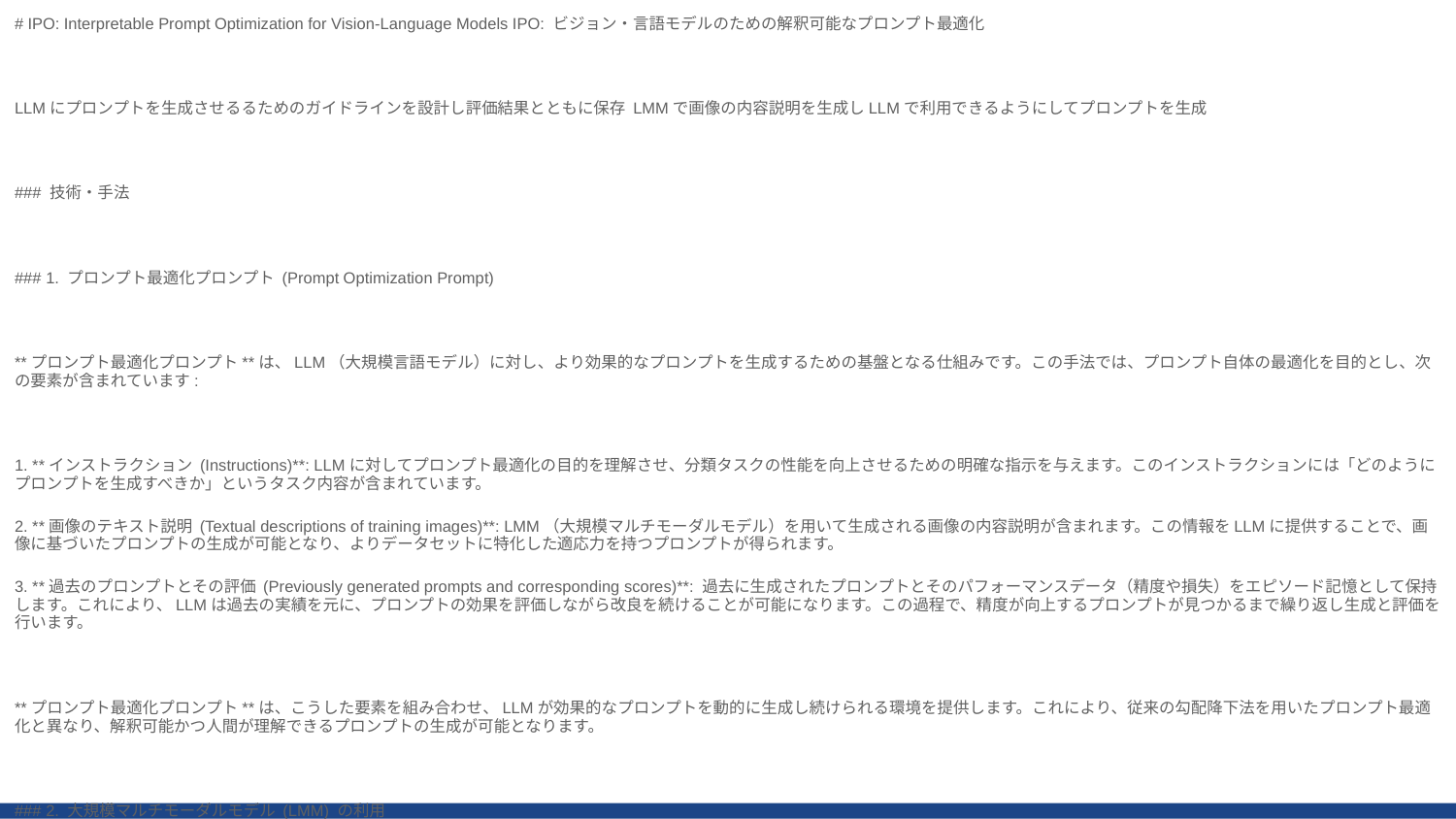

# IPO: Interpretable Prompt Optimization for Vision-Language Models IPO: ビジョン・言語モデルのための解釈可能なプロンプト最適化

LLMにプロンプトを生成させるるためのガイドラインを設計し評価結果とともに保存 LMMで画像の内容説明を生成しLLMで利用できるようにしてプロンプトを生成

### 技術・手法

### 1. プロンプト最適化プロンプト (Prompt Optimization Prompt)

**プロンプト最適化プロンプト**は、LLM（大規模言語モデル）に対し、より効果的なプロンプトを生成するための基盤となる仕組みです。この手法では、プロンプト自体の最適化を目的とし、次の要素が含まれています:

1. **インストラクション (Instructions)**: LLMに対してプロンプト最適化の目的を理解させ、分類タスクの性能を向上させるための明確な指示を与えます。このインストラクションには「どのようにプロンプトを生成すべきか」というタスク内容が含まれています。
2. **画像のテキスト説明 (Textual descriptions of training images)**: LMM（大規模マルチモーダルモデル）を用いて生成される画像の内容説明が含まれます。この情報をLLMに提供することで、画像に基づいたプロンプトの生成が可能となり、よりデータセットに特化した適応力を持つプロンプトが得られます。
3. **過去のプロンプトとその評価 (Previously generated prompts and corresponding scores)**: 過去に生成されたプロンプトとそのパフォーマンスデータ（精度や損失）をエピソード記憶として保持します。これにより、LLMは過去の実績を元に、プロンプトの効果を評価しながら改良を続けることが可能になります。この過程で、精度が向上するプロンプトが見つかるまで繰り返し生成と評価を行います。

**プロンプト最適化プロンプト**は、こうした要素を組み合わせ、LLMが効果的なプロンプトを動的に生成し続けられる環境を提供します。これにより、従来の勾配降下法を用いたプロンプト最適化と異なり、解釈可能かつ人間が理解できるプロンプトの生成が可能となります。

### 2. 大規模マルチモーダルモデル (LMM) の利用

この研究では、**大規模マルチモーダルモデル (LMM)** を利用して、画像データに対する詳細なテキスト説明を生成します。具体的には、MiniCPM-V-2.0というモデルを使用し、各画像に基づいた説明を生成し、それをプロンプト最適化プロンプトに取り込みます。

LMMを使用する理由は、画像に関する情報をテキストとして提供することで、LLMが画像情報を考慮に入れてプロンプトを生成できるようにするためです。この過程により、プロンプトの生成は画像の内容に即したものとなり、ビジョンと言語のモダリティ間の相互作用が強化され、結果としてより効果的でデータセット固有のプロンプトが得られます。

### 3. エピソード記憶とプロンプト最適化

**エピソード記憶 (Episodic Memory)** は、過去のプロンプトとその評価結果を保存するメカニズムです。各プロンプトの性能（損失と精度）を記憶として保持し、プロンプト生成の際にはこの記憶からトップ20のプロンプトをLLMに提供します。これにより、LLMは過去の成功例や失敗例を参照しながらプロンプトを改善できます。

さらに、CLIPフレームワークの標準的なプロンプト「a photo of 」を常にプロンプト履歴に含めることで、従来の一般的なプロンプトとの比較が可能となり、改善点を見出すことができます。このプロセスにおいて、LLMは繰り返しプロンプトを生成し、それが改善されるまで最適化を続けるため、最終的に得られるプロンプトは人間が理解しやすく、かつ効果的なものとなります。

### 4. プロンプト最適化のアルゴリズム

LLMを使用したプロンプト最適化のアルゴリズムは以下のように動作します:

1. **初期プロンプト生成**: LLMに対して最初のプロンプトを生成させます。この段階では、標準的なプロンプトやシンプルなプロンプトが使用されます。
2. **プロンプトの評価**: 生成されたプロンプトについて、関連するデータセットでの性能（精度や損失）を評価します。
3. **エピソード記憶への保存**: 評価結果に基づき、プロンプトとそのスコアをエピソード記憶に保存します。
4. **最適化の繰り返し**: 次に、エピソード記憶から過去のプロンプトとそのスコアを取り出し、これを元にLLMに新たなプロンプトを生成させます。このプロセスを、所定のステップ数に達するまで、または改善が見られなくなるまで繰り返します。

このアプローチにより、プロンプトの生成はLLMの自然言語処理能力を最大限に活用し、繰り返し改善が行われるため、解釈可能で効果的なプロンプトが最終的に得られます。

### 5. 結果と利点

提案されたIPO（Interpretable Prompt Optimizer）は、既存の勾配降下法に基づくプロンプト学習手法と比較して、精度だけでなくプロンプトの解釈可能性も向上させています。具体的には、Food101やFlowers102といったデータセットにおいて、従来のプロンプトと比べて最大10%以上の精度向上が見られました。さらに、プロンプトが人間にとって理解しやすい表現となっているため、モデルの透明性や説明可能性が向上し、信頼性の高いビジョン・言語モデルの構築が可能となります。

この手法は、特に少量のデータでの学習や、説明可能性が求められる応用分野において効果的であり、ユーザーにとって使いやすいAIシステムの実現に寄与します。